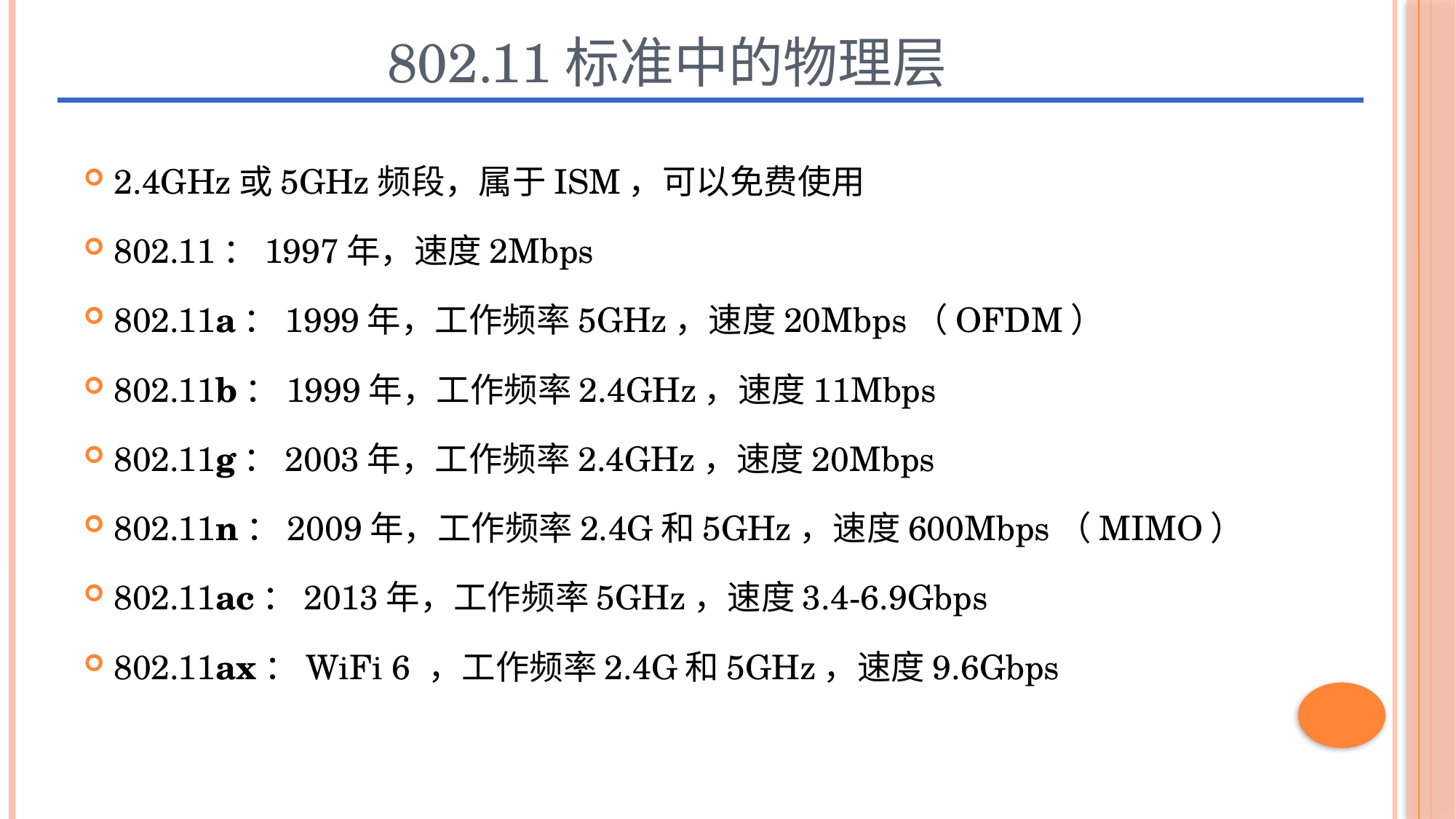

# 802.11标准中的物理层
2.4GHz或5GHz频段，属于ISM，可以免费使用
802.11：1997年，速度2Mbps
802.11a：1999年，工作频率5GHz，速度20Mbps（OFDM）
802.11b：1999年，工作频率2.4GHz，速度11Mbps
802.11g：2003年，工作频率2.4GHz，速度20Mbps
802.11n：2009年，工作频率2.4G和5GHz，速度600Mbps（MIMO）
802.11ac：2013年，工作频率5GHz，速度3.4-6.9Gbps
802.11ax：WiFi 6 ，工作频率2.4G和5GHz，速度9.6Gbps